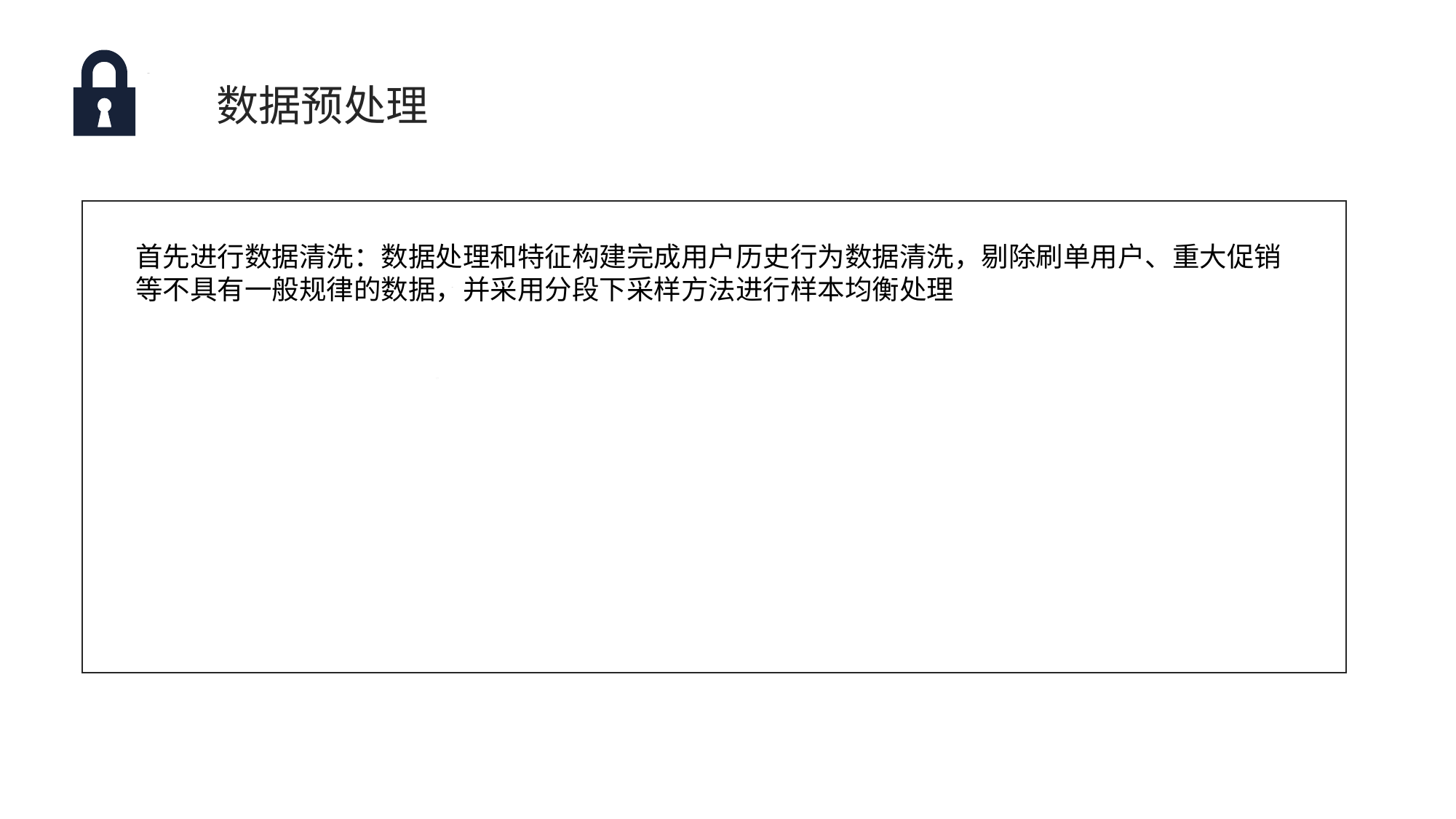

数据预处理
首先进行数据清洗：数据处理和特征构建完成用户历史行为数据清洗，剔除刷单用户、重大促销等不具有一般规律的数据，并采用分段下采样方法进行样本均衡处理
STEP 02
单击此处添加本章节的简要内容。本模板精心设计，模板所有素材均可自由编辑替换移动。单击此处添加本章节的简要内容。